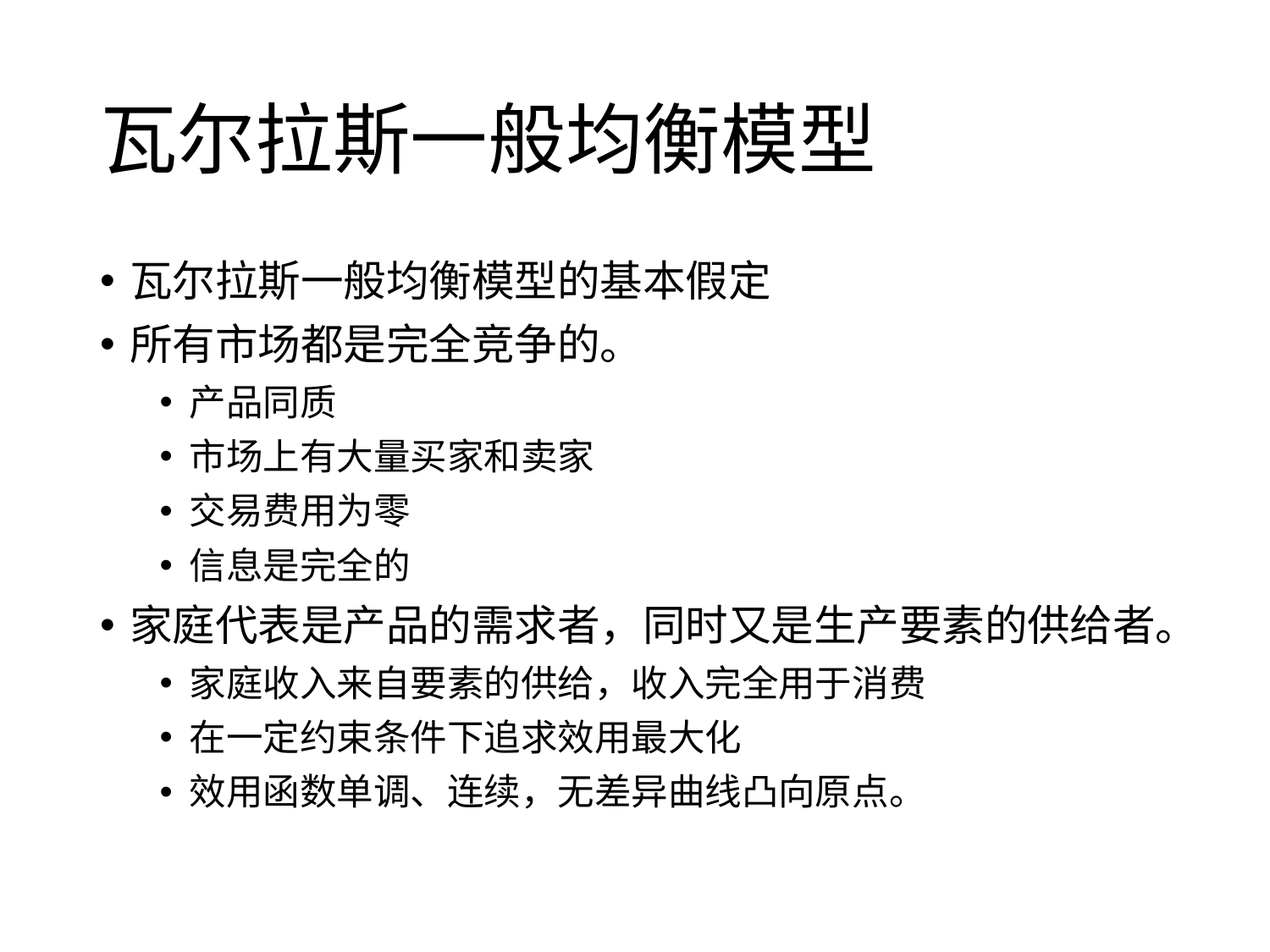

# 瓦尔拉斯一般均衡模型
瓦尔拉斯一般均衡模型的基本假定
所有市场都是完全竞争的。
产品同质
市场上有大量买家和卖家
交易费用为零
信息是完全的
家庭代表是产品的需求者，同时又是生产要素的供给者。
家庭收入来自要素的供给，收入完全用于消费
在一定约束条件下追求效用最大化
效用函数单调、连续，无差异曲线凸向原点。